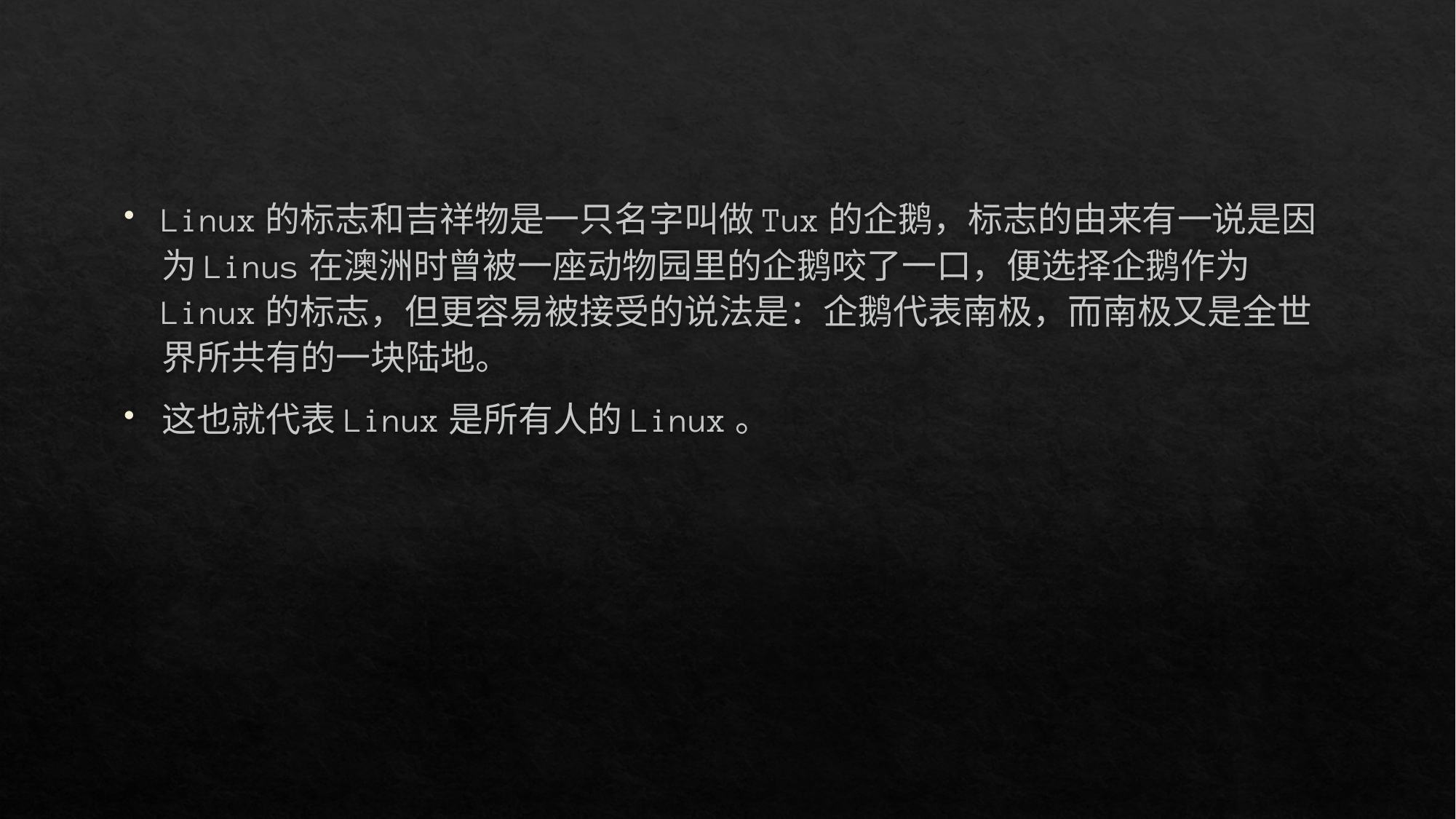

#
Linux的标志和吉祥物是一只名字叫做Tux的企鹅，标志的由来有一说是因为Linus在澳洲时曾被一座动物园里的企鹅咬了一口，便选择企鹅作为Linux的标志，但更容易被接受的说法是：企鹅代表南极，而南极又是全世界所共有的一块陆地。
这也就代表Linux是所有人的Linux。